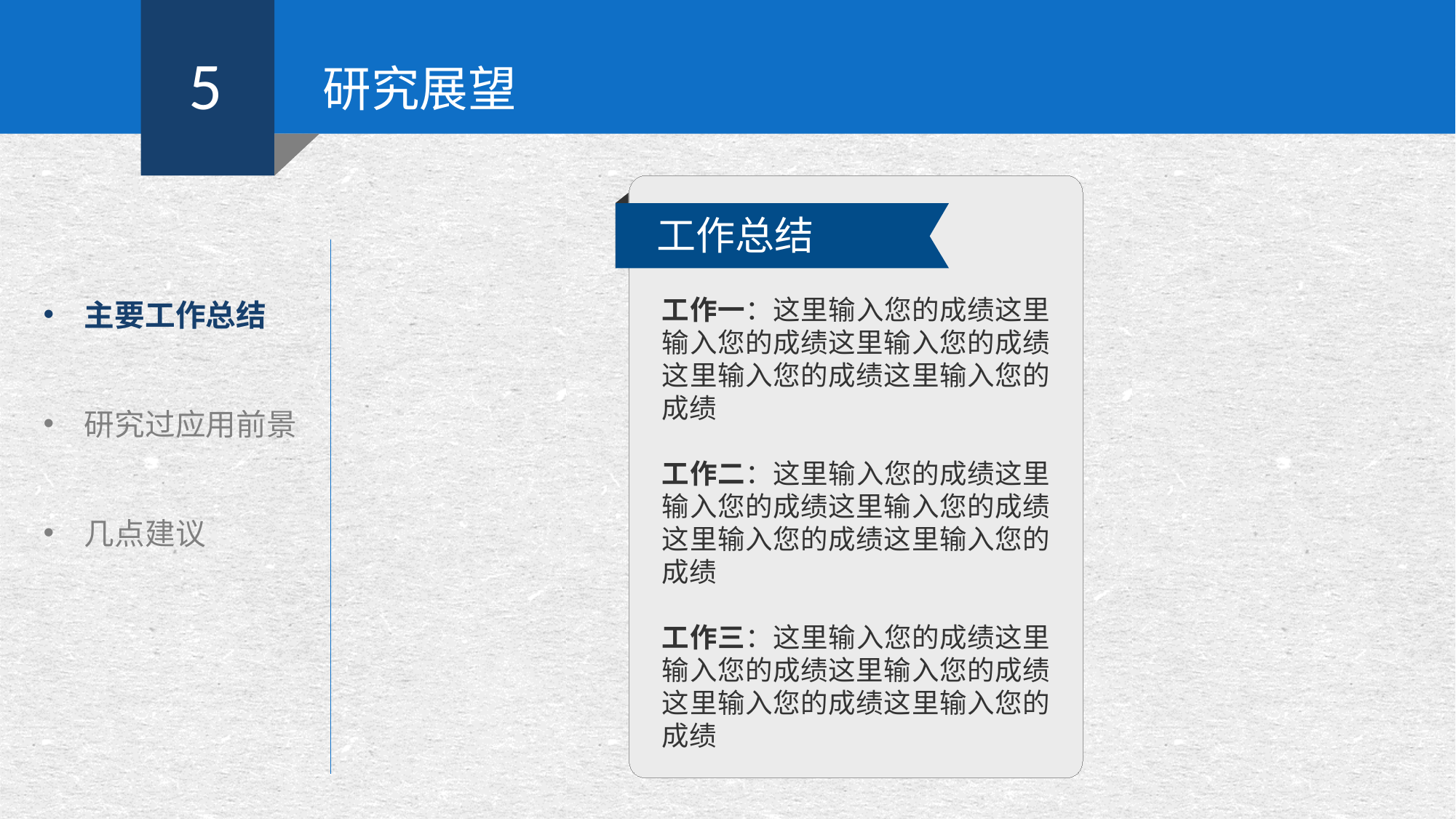

5
研究展望

工作总结
主要工作总结
研究过应用前景
几点建议
工作一：这里输入您的成绩这里输入您的成绩这里输入您的成绩这里输入您的成绩这里输入您的成绩

工作二：这里输入您的成绩这里输入您的成绩这里输入您的成绩这里输入您的成绩这里输入您的成绩

工作三：这里输入您的成绩这里输入您的成绩这里输入您的成绩这里输入您的成绩这里输入您的成绩